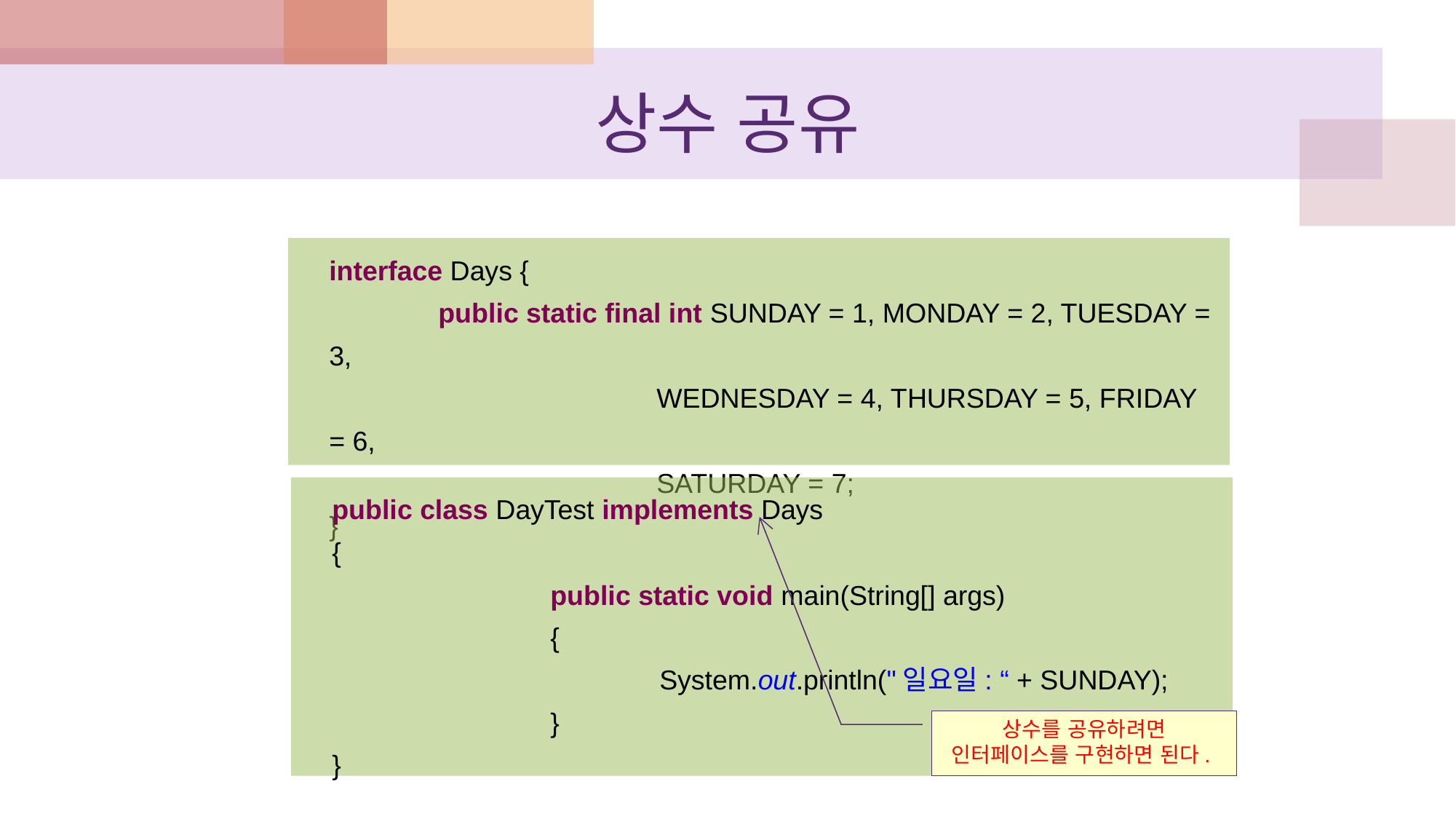

# 상수 공유
interface Days {
	public static final int SUNDAY = 1, MONDAY = 2, TUESDAY = 3,
			WEDNESDAY = 4, THURSDAY = 5, FRIDAY = 6,
			SATURDAY = 7;
}
public class DayTest implements Days
{
		public static void main(String[] args)
		{
			System.out.println("일요일: “ + SUNDAY);
		}
}
상수를 공유하려면 인터페이스를 구현하면 된다.